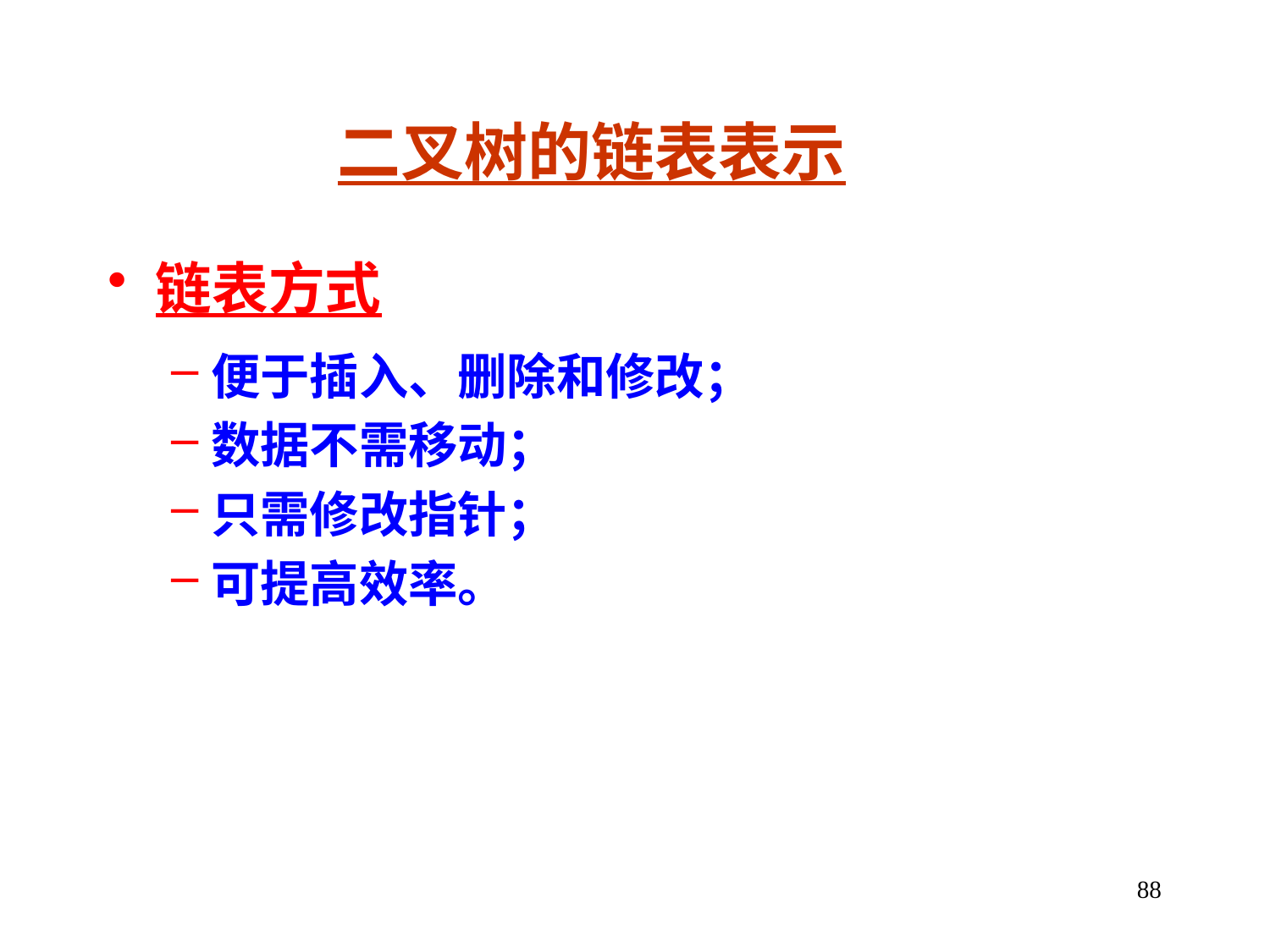

二叉树的链表表示
链表方式
便于插入、删除和修改；
数据不需移动；
只需修改指针；
可提高效率。
88